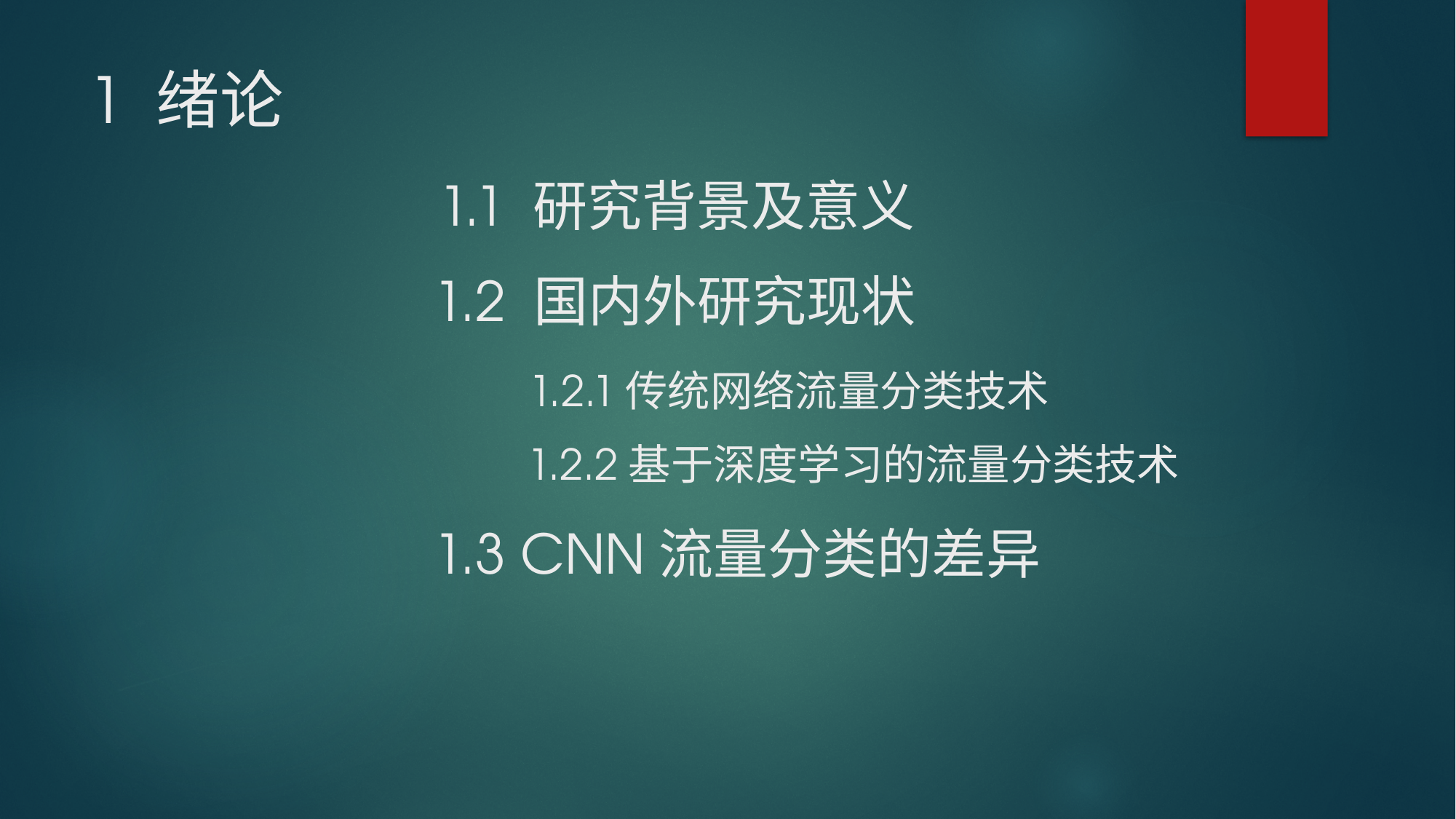

# 1 绪论
1.1 研究背景及意义
1.2 国内外研究现状
1.2.1传统网络流量分类技术
1.2.2基于深度学习的流量分类技术
1.3 CNN流量分类的差异